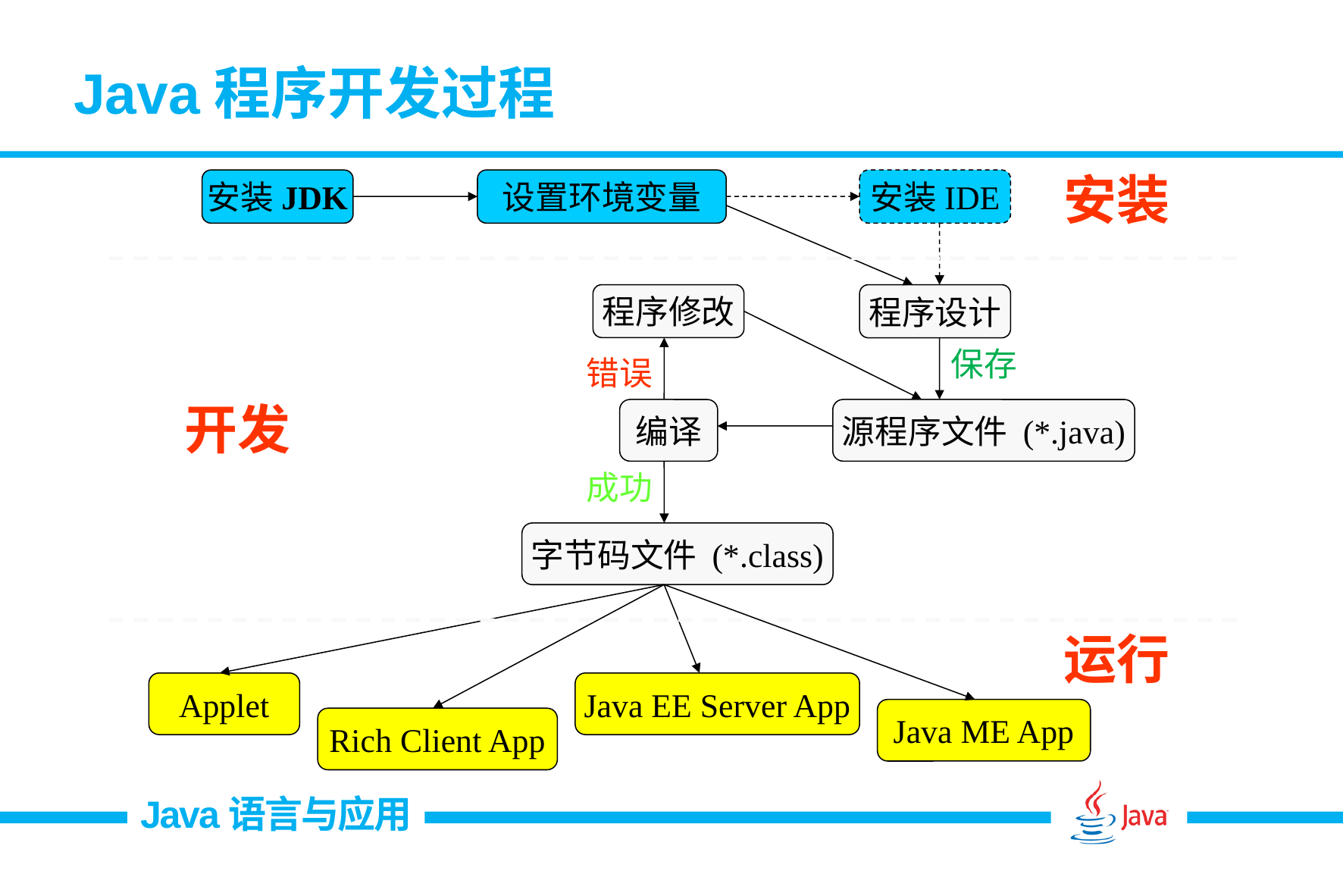

Java程序开发过程
安装
安装JDK
设置环境变量
安装IDE

程序修改
程序设计

保存

错误
开发
编译
源程序文件 (*.java)

成功

字节码文件 (*.class)

运行
Applet
Java EE Server App
Java ME App
Rich Client App